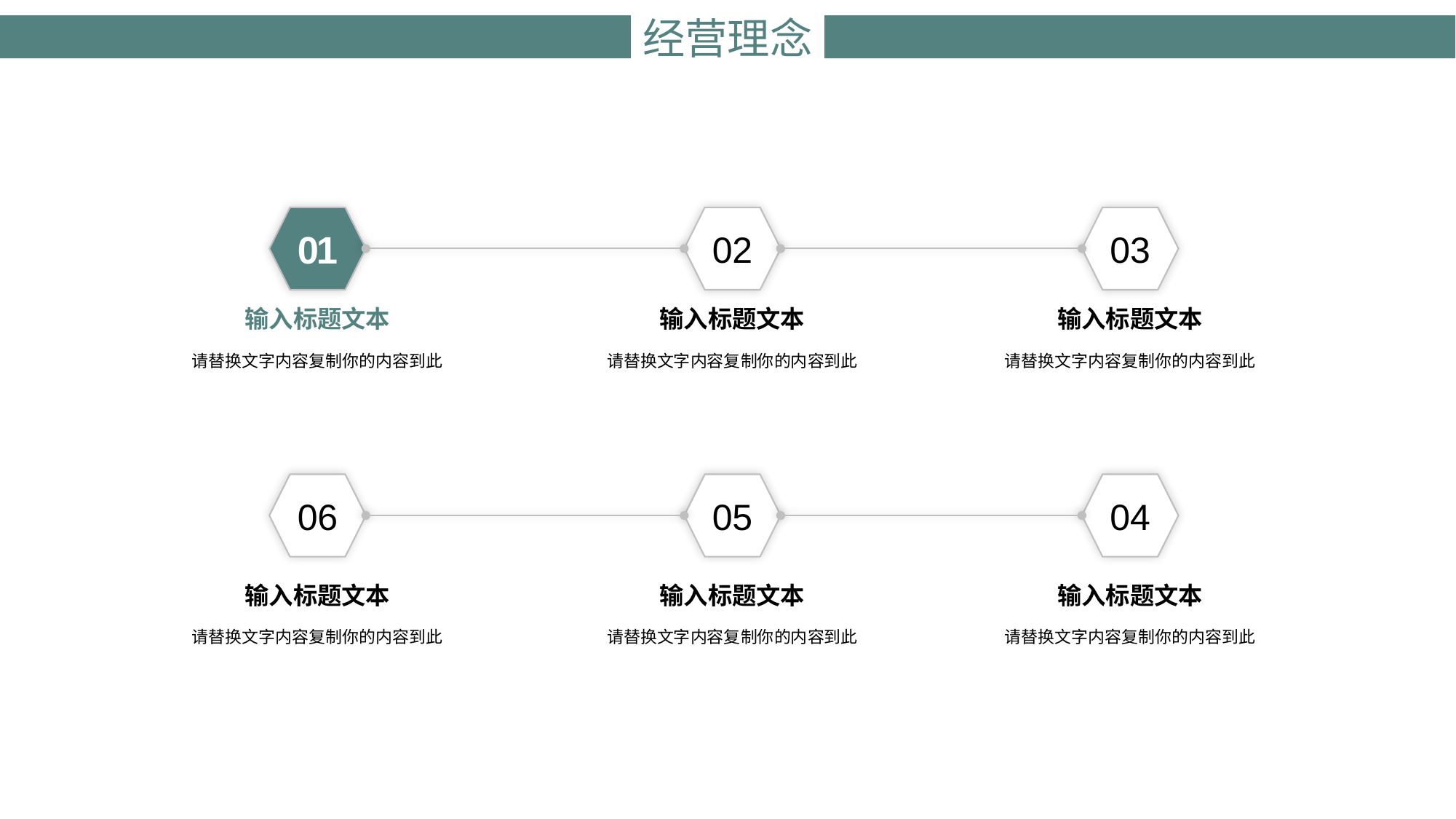

# 经营理念
01
输入标题文本
请替换文字内容复制你的内容到此
02
输入标题文本
请替换文字内容复制你的内容到此
03
输入标题文本
请替换文字内容复制你的内容到此
06
输入标题文本
请替换文字内容复制你的内容到此
05
输入标题文本
请替换文字内容复制你的内容到此
04
输入标题文本
请替换文字内容复制你的内容到此